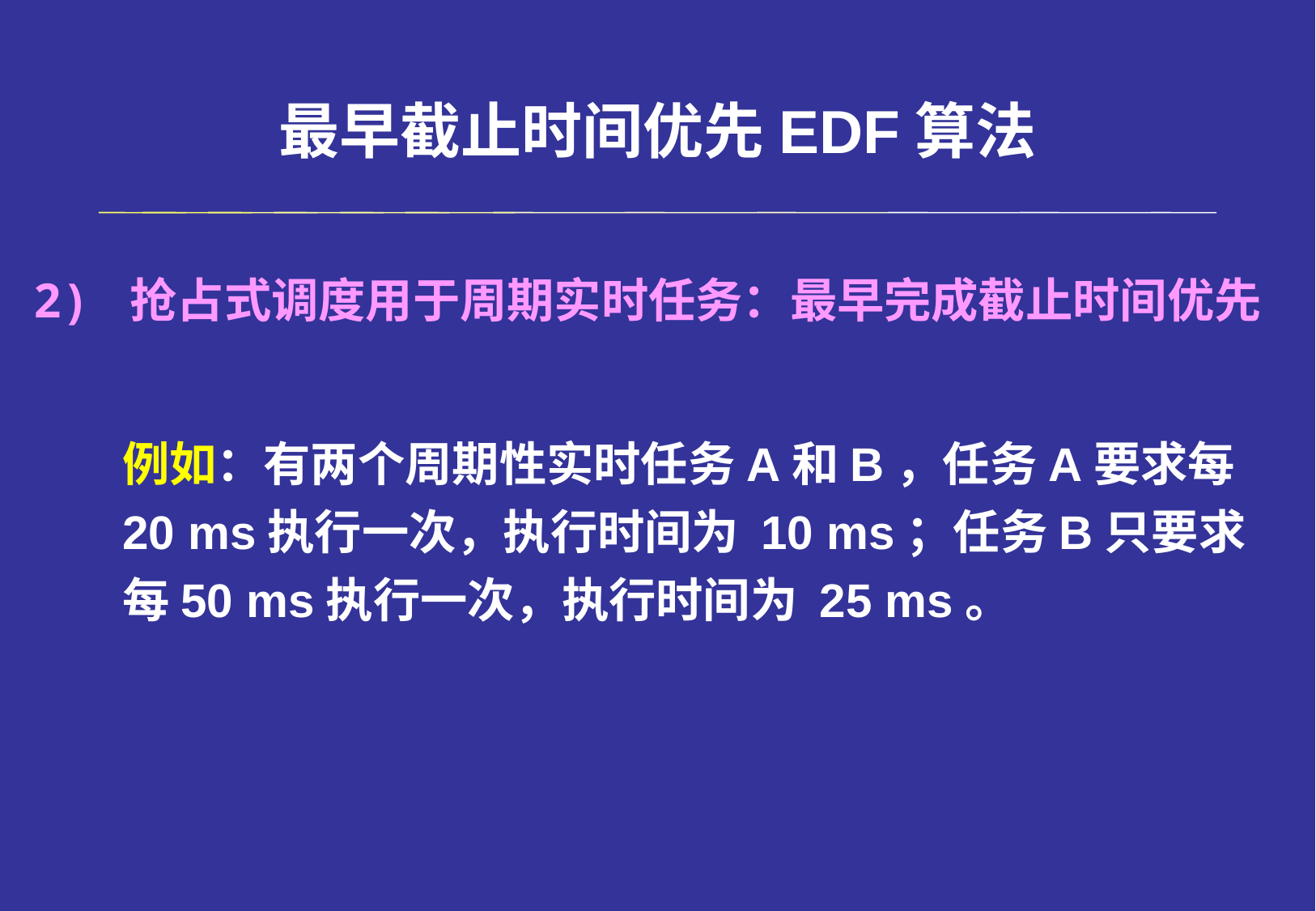

# 最早截止时间优先EDF算法
2) 抢占式调度用于周期实时任务：最早完成截止时间优先
	例如：有两个周期性实时任务A和B，任务A要求每 20 ms执行一次，执行时间为 10 ms；任务B只要求每50 ms执行一次，执行时间为 25 ms。